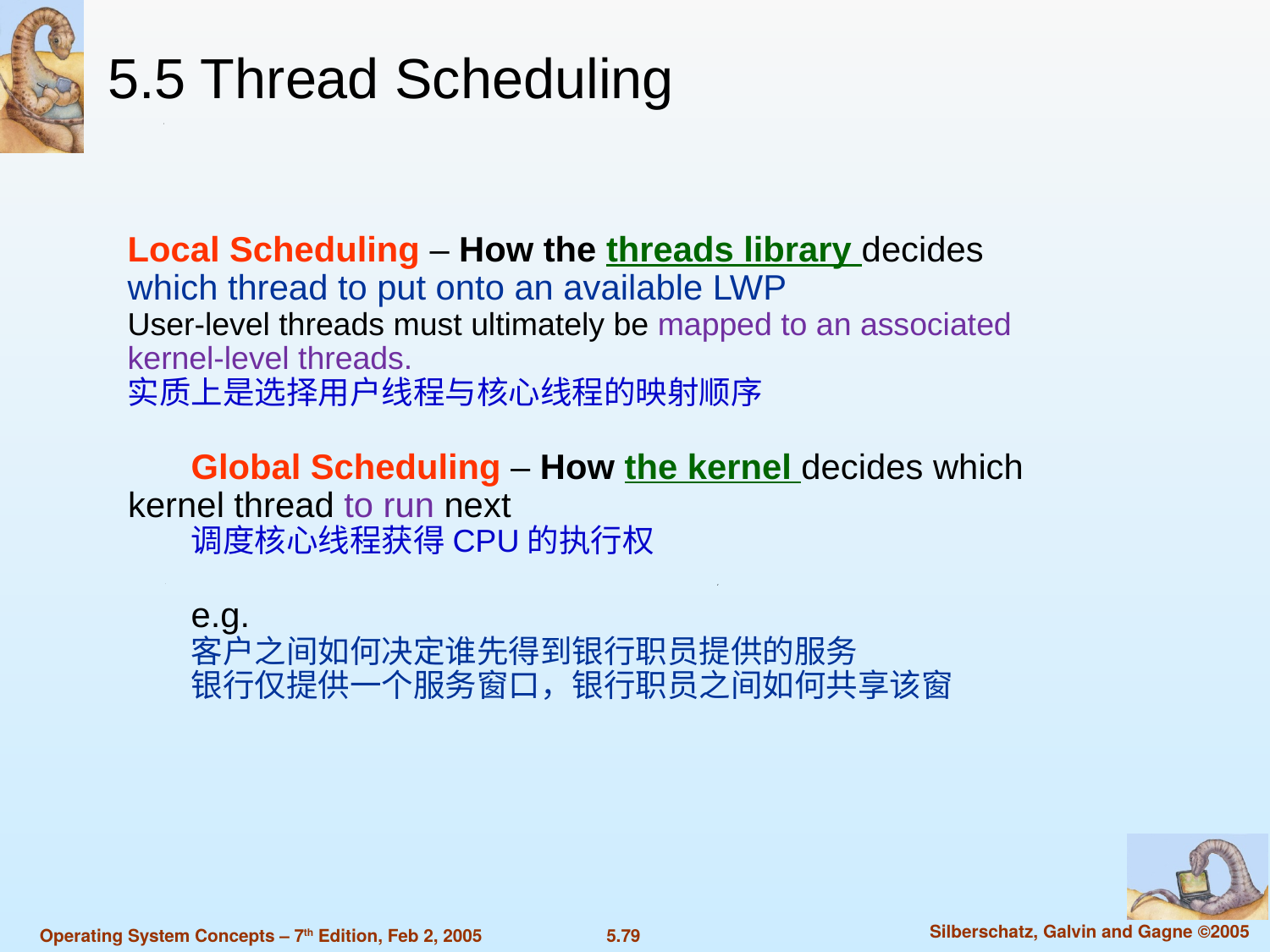

5.5 Thread Scheduling
Local Scheduling – How the threads library decides which thread to put onto an available LWP
User-level threads must ultimately be mapped to an associated kernel-level threads.
实质上是选择用户线程与核心线程的映射顺序

Global Scheduling – How the kernel decides which kernel thread to run next
调度核心线程获得CPU的执行权

e.g.
客户之间如何决定谁先得到银行职员提供的服务
银行仅提供一个服务窗口，银行职员之间如何共享该窗